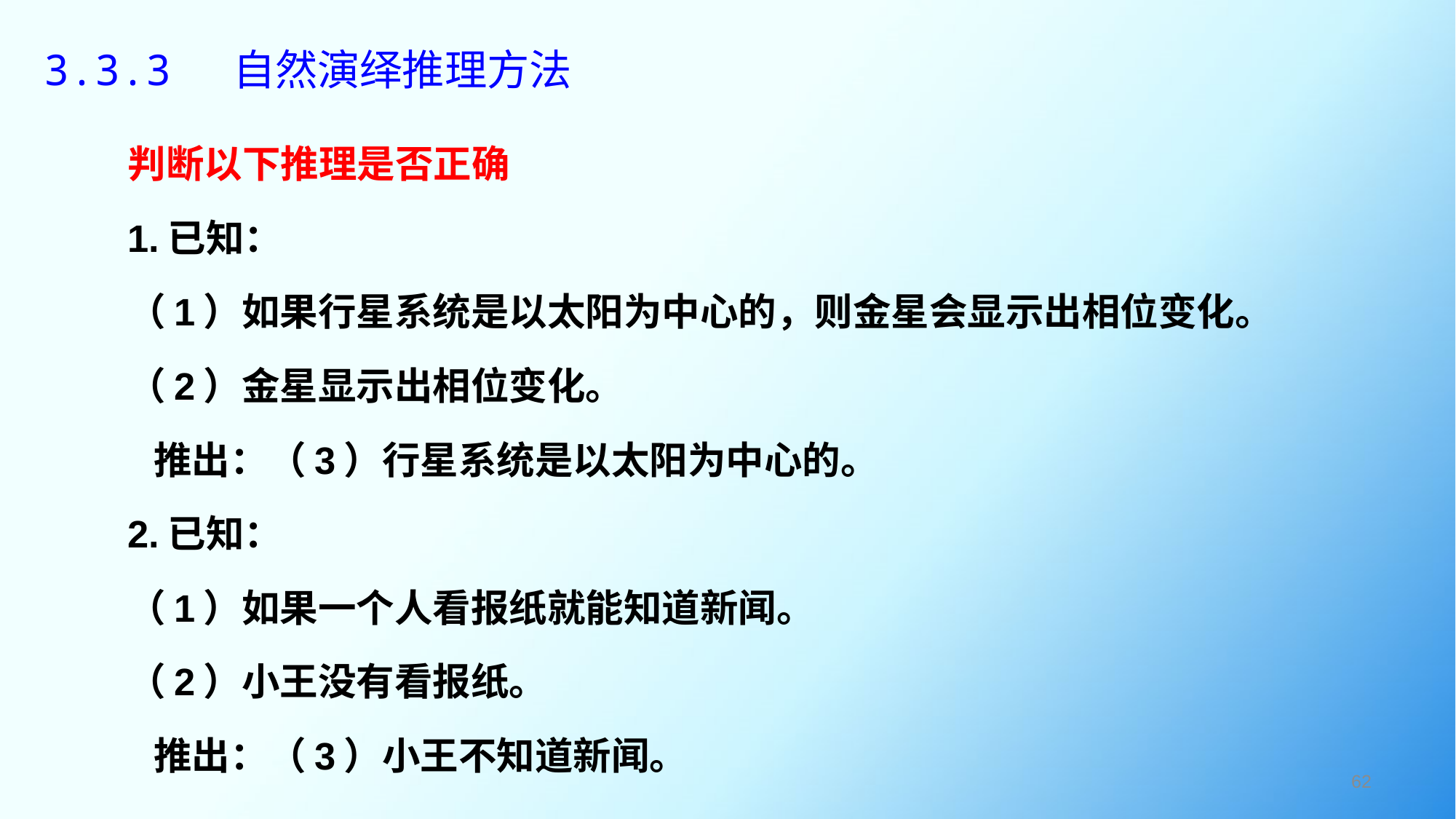

# 3.3.3  自然演绎推理方法
判断以下推理是否正确
1.已知：
（1）如果行星系统是以太阳为中心的，则金星会显示出相位变化。
（2）金星显示出相位变化。
  推出：（3）行星系统是以太阳为中心的。
2.已知：
（1）如果一个人看报纸就能知道新闻。
（2）小王没有看报纸。
  推出：（3）小王不知道新闻。

62